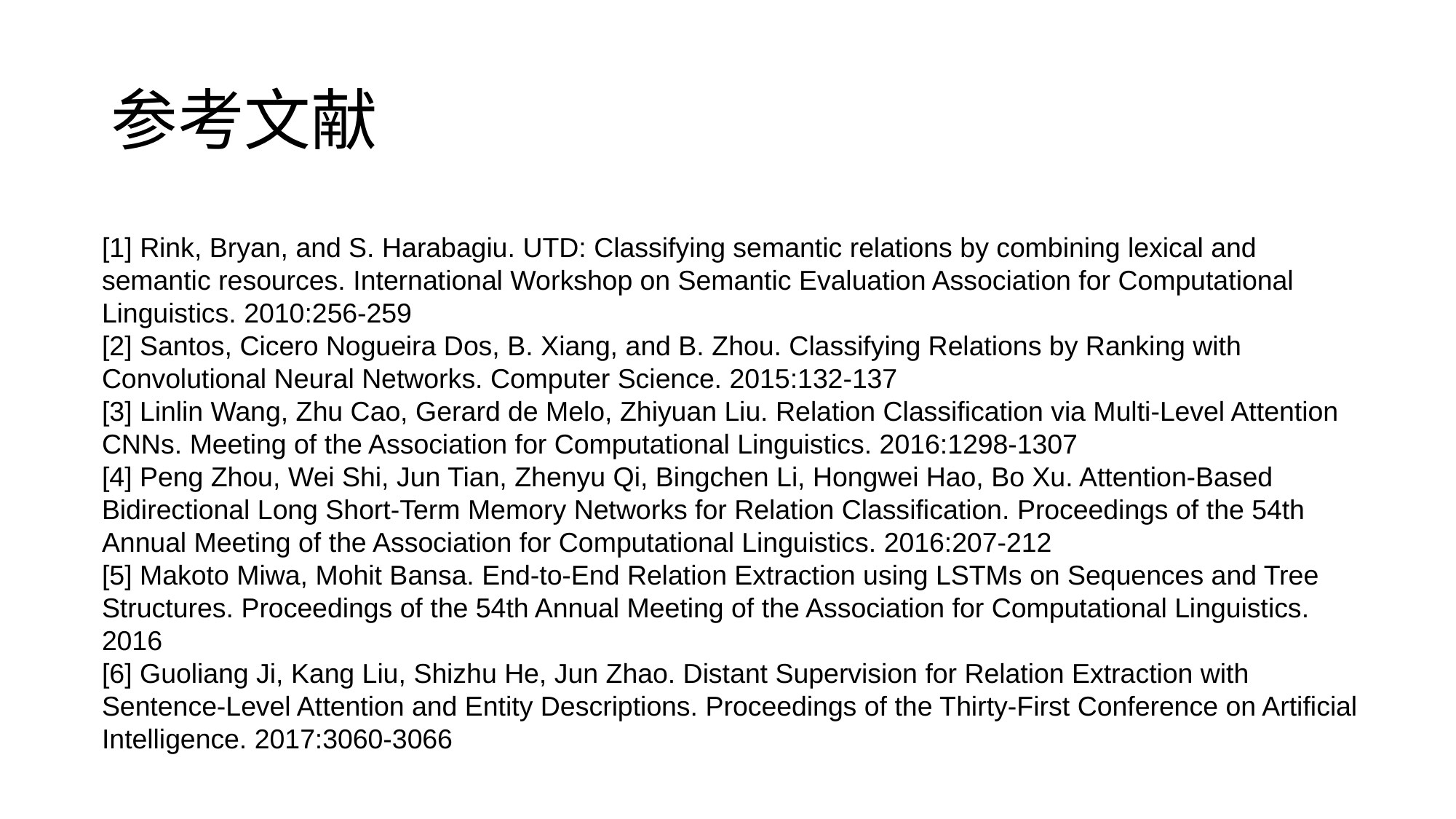

# 参考文献
[1] Rink, Bryan, and S. Harabagiu. UTD: Classifying semantic relations by combining lexical and semantic resources. International Workshop on Semantic Evaluation Association for Computational Linguistics. 2010:256-259
[2] Santos, Cicero Nogueira Dos, B. Xiang, and B. Zhou. Classifying Relations by Ranking with Convolutional Neural Networks. Computer Science. 2015:132-137
[3] Linlin Wang, Zhu Cao, Gerard de Melo, Zhiyuan Liu. Relation Classification via Multi-Level Attention CNNs. Meeting of the Association for Computational Linguistics. 2016:1298-1307
[4] Peng Zhou, Wei Shi, Jun Tian, Zhenyu Qi, Bingchen Li, Hongwei Hao, Bo Xu. Attention-Based Bidirectional Long Short-Term Memory Networks for Relation Classification. Proceedings of the 54th Annual Meeting of the Association for Computational Linguistics. 2016:207-212
[5] Makoto Miwa, Mohit Bansa. End-to-End Relation Extraction using LSTMs on Sequences and Tree Structures. Proceedings of the 54th Annual Meeting of the Association for Computational Linguistics. 2016
[6] Guoliang Ji, Kang Liu, Shizhu He, Jun Zhao. Distant Supervision for Relation Extraction with Sentence-Level Attention and Entity Descriptions. Proceedings of the Thirty-First Conference on Artificial Intelligence. 2017:3060-3066